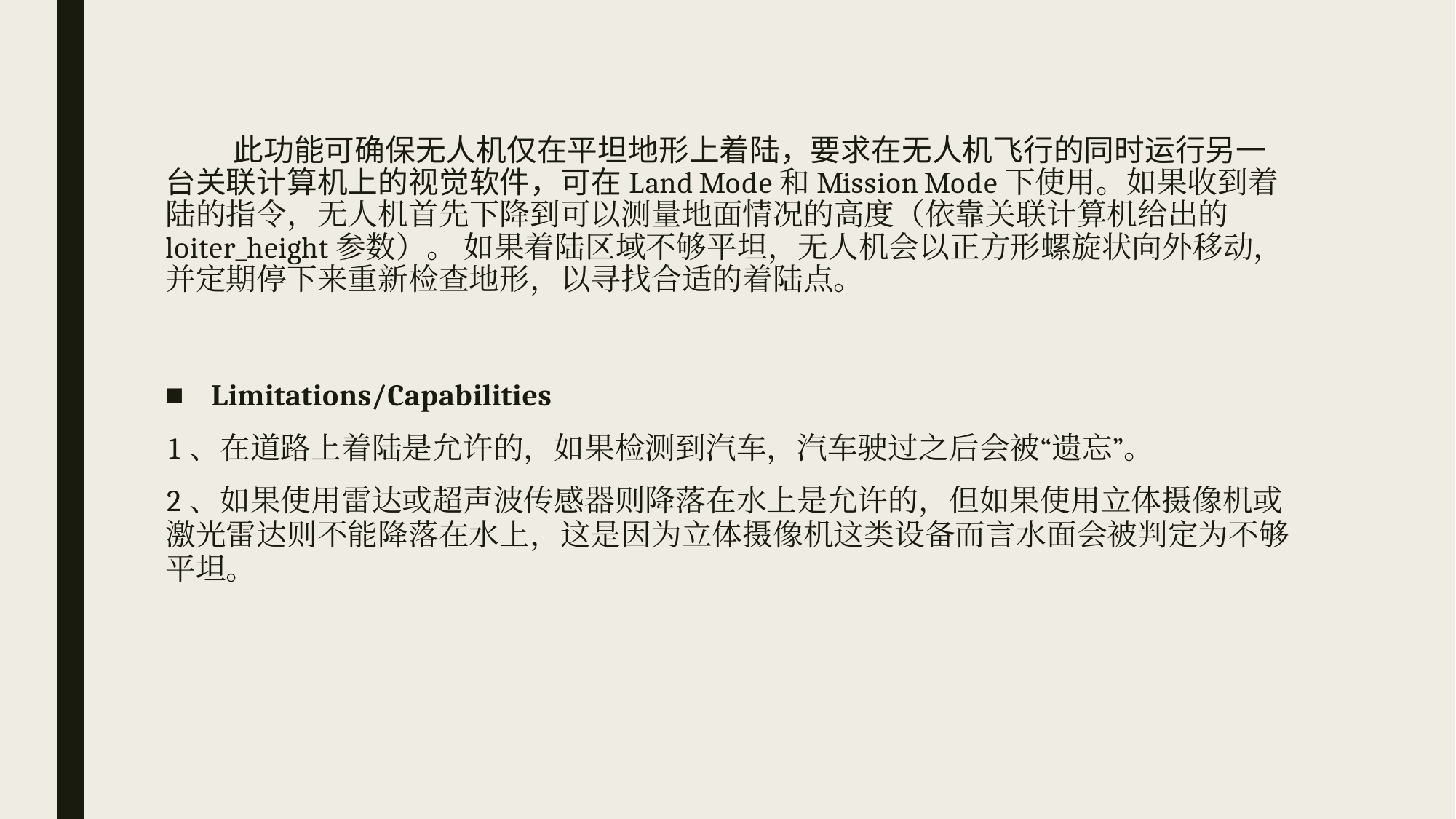

# 此功能可确保无人机仅在平坦地形上着陆，要求在无人机飞行的同时运行另一台关联计算机上的视觉软件，可在Land Mode和Mission Mode下使用。如果收到着陆的指令，无人机首先下降到可以测量地面情况的高度（依靠关联计算机给出的loiter_height参数）。 如果着陆区域不够平坦，无人机会以正方形螺旋状向外移动，并定期停下来重新检查地形，以寻找合适的着陆点。
Limitations/Capabilities
1、在道路上着陆是允许的，如果检测到汽车，汽车驶过之后会被“遗忘”。
2、如果使用雷达或超声波传感器则降落在水上是允许的，但如果使用立体摄像机或激光雷达则不能降落在水上，这是因为立体摄像机这类设备而言水面会被判定为不够平坦。